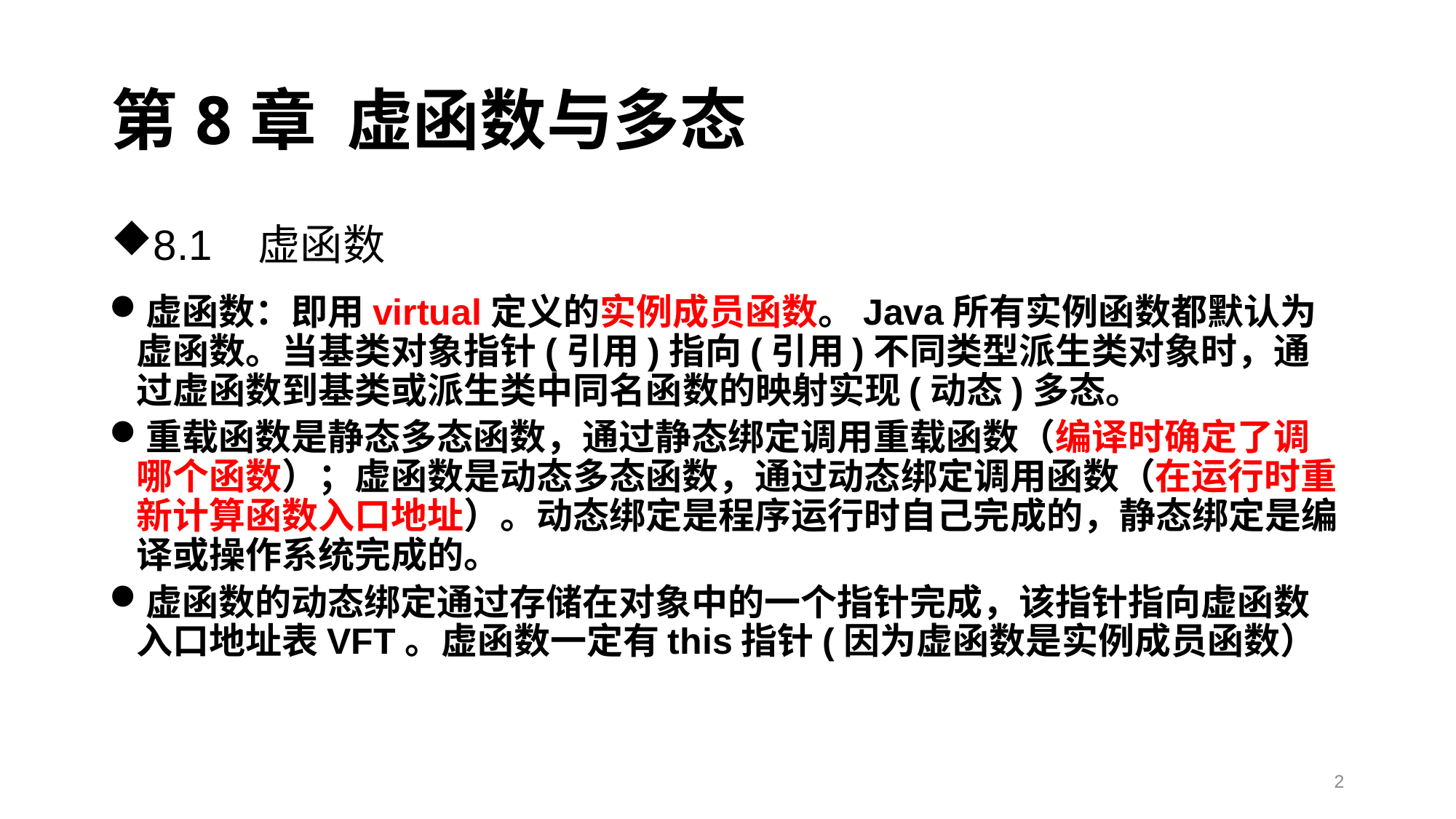

# 第8章  虚函数与多态
8.1   虚函数
虚函数：即用virtual定义的实例成员函数。Java所有实例函数都默认为虚函数。当基类对象指针(引用)指向(引用)不同类型派生类对象时，通过虚函数到基类或派生类中同名函数的映射实现(动态)多态。
重载函数是静态多态函数，通过静态绑定调用重载函数（编译时确定了调哪个函数）；虚函数是动态多态函数，通过动态绑定调用函数（在运行时重新计算函数入口地址）。动态绑定是程序运行时自己完成的，静态绑定是编译或操作系统完成的。
虚函数的动态绑定通过存储在对象中的一个指针完成，该指针指向虚函数入口地址表VFT。虚函数一定有this指针(因为虚函数是实例成员函数）
2